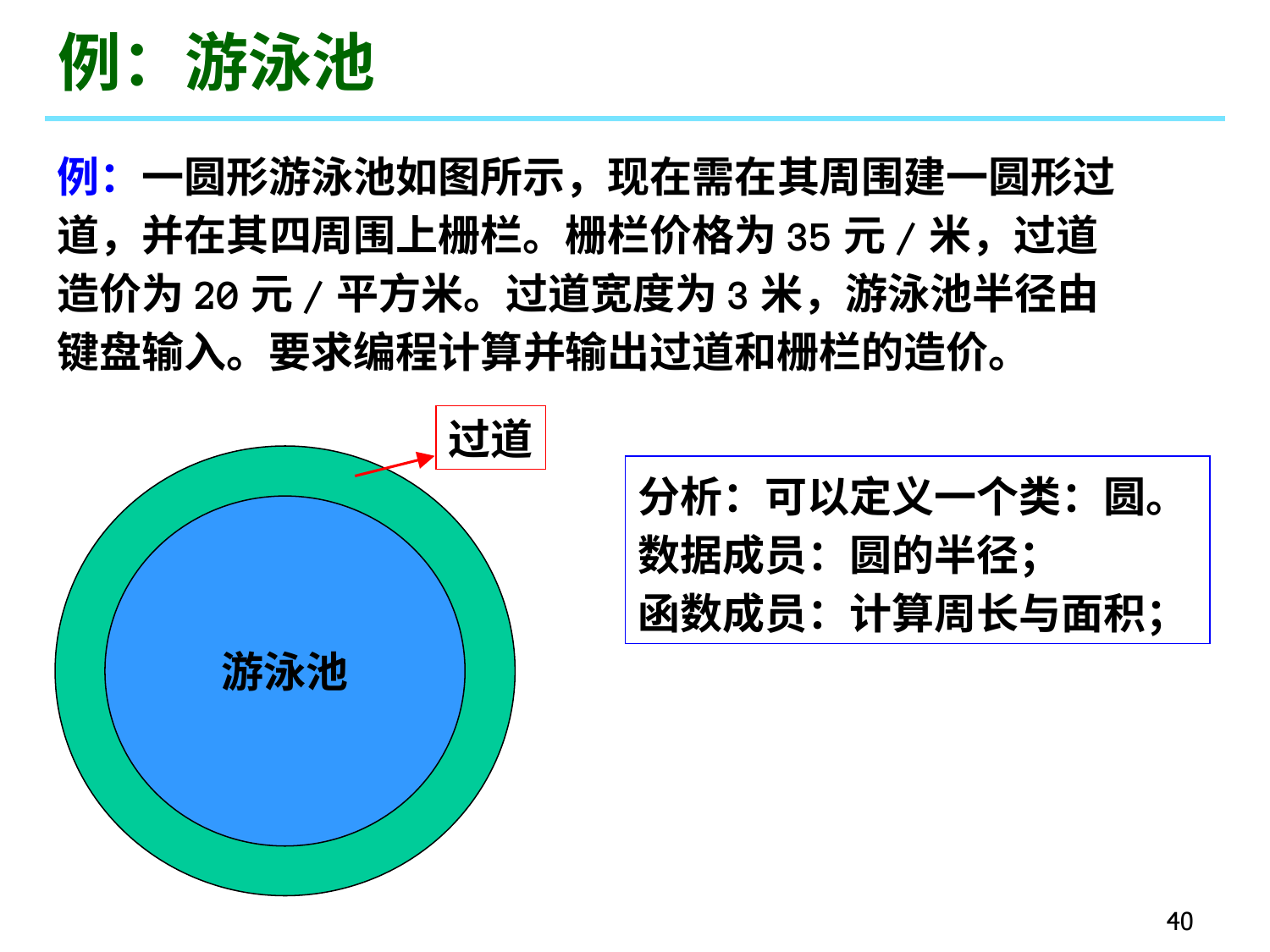

# 例：游泳池
例：一圆形游泳池如图所示，现在需在其周围建一圆形过道，并在其四周围上栅栏。栅栏价格为35元/米，过道造价为20元/平方米。过道宽度为3米，游泳池半径由键盘输入。要求编程计算并输出过道和栅栏的造价。
过道

分析：可以定义一个类：圆。数据成员：圆的半径；
函数成员：计算周长与面积；
游泳池
40